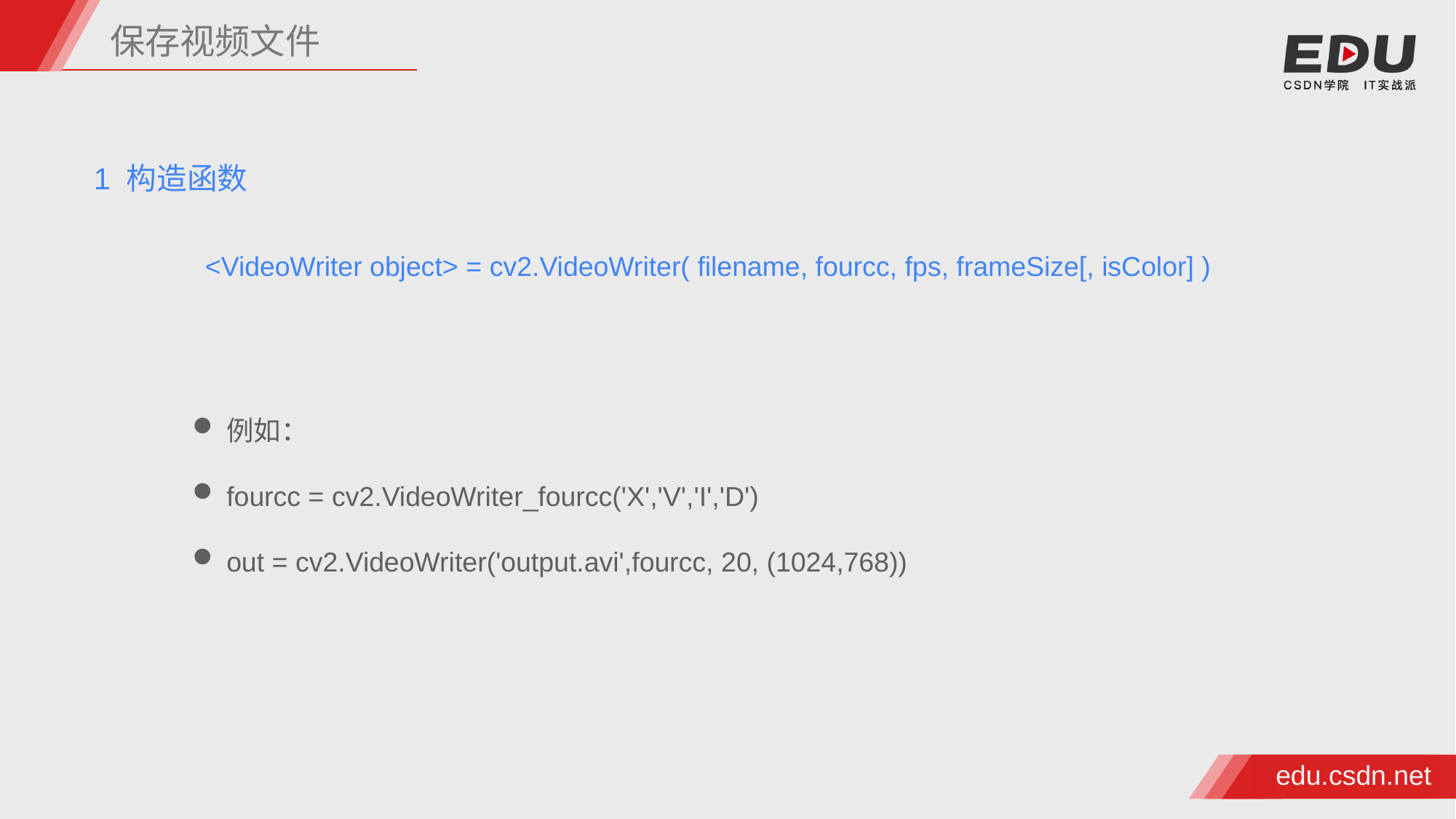

保存视频文件
1 构造函数
<VideoWriter object> = cv2.VideoWriter( filename, fourcc, fps, frameSize[, isColor] )
例如：
fourcc = cv2.VideoWriter_fourcc('X','V','I','D')
out = cv2.VideoWriter('output.avi',fourcc, 20, (1024,768))